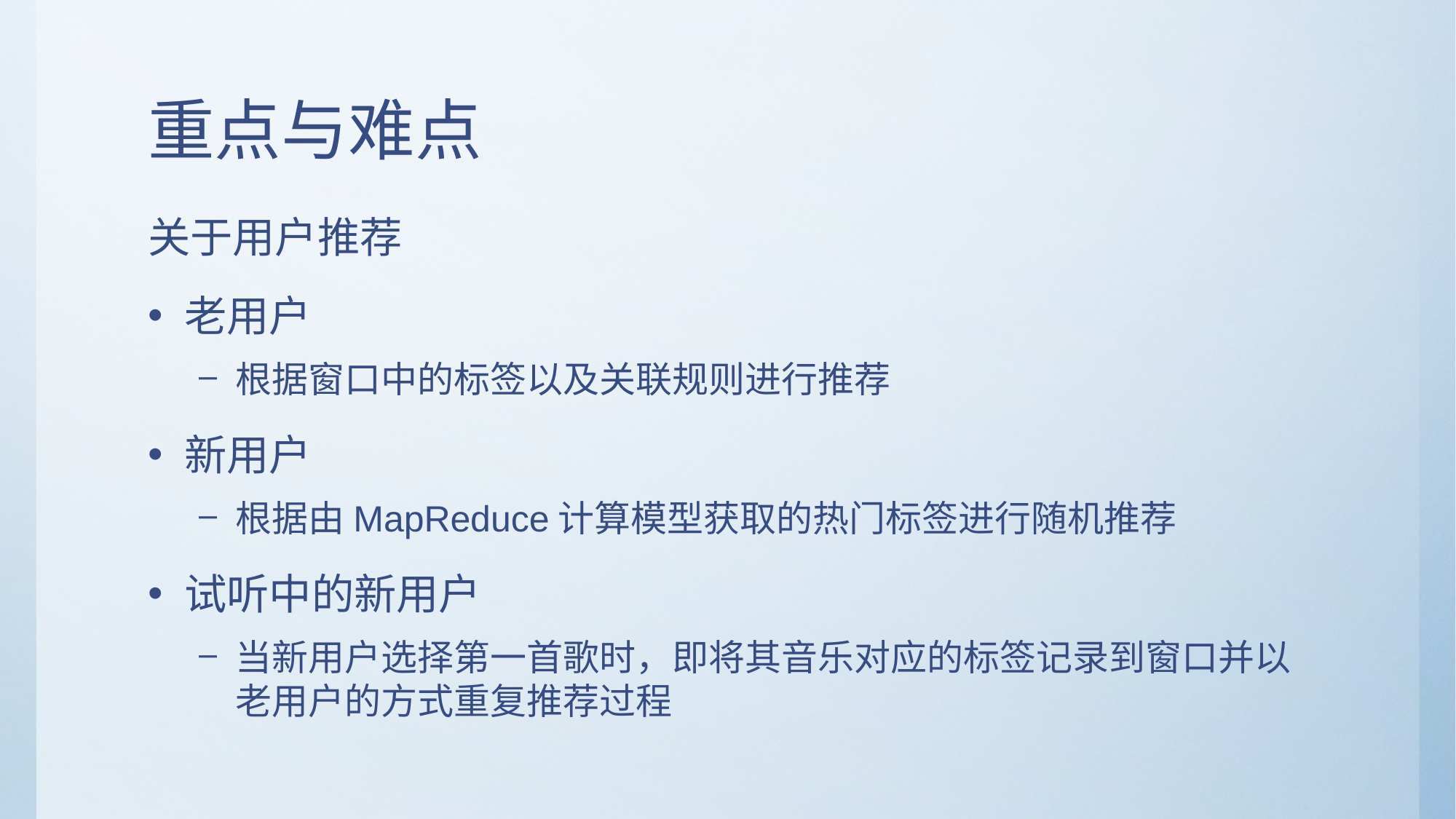

# 重点与难点
关于用户推荐
老用户
根据窗口中的标签以及关联规则进行推荐
新用户
根据由MapReduce计算模型获取的热门标签进行随机推荐
试听中的新用户
当新用户选择第一首歌时，即将其音乐对应的标签记录到窗口并以老用户的方式重复推荐过程